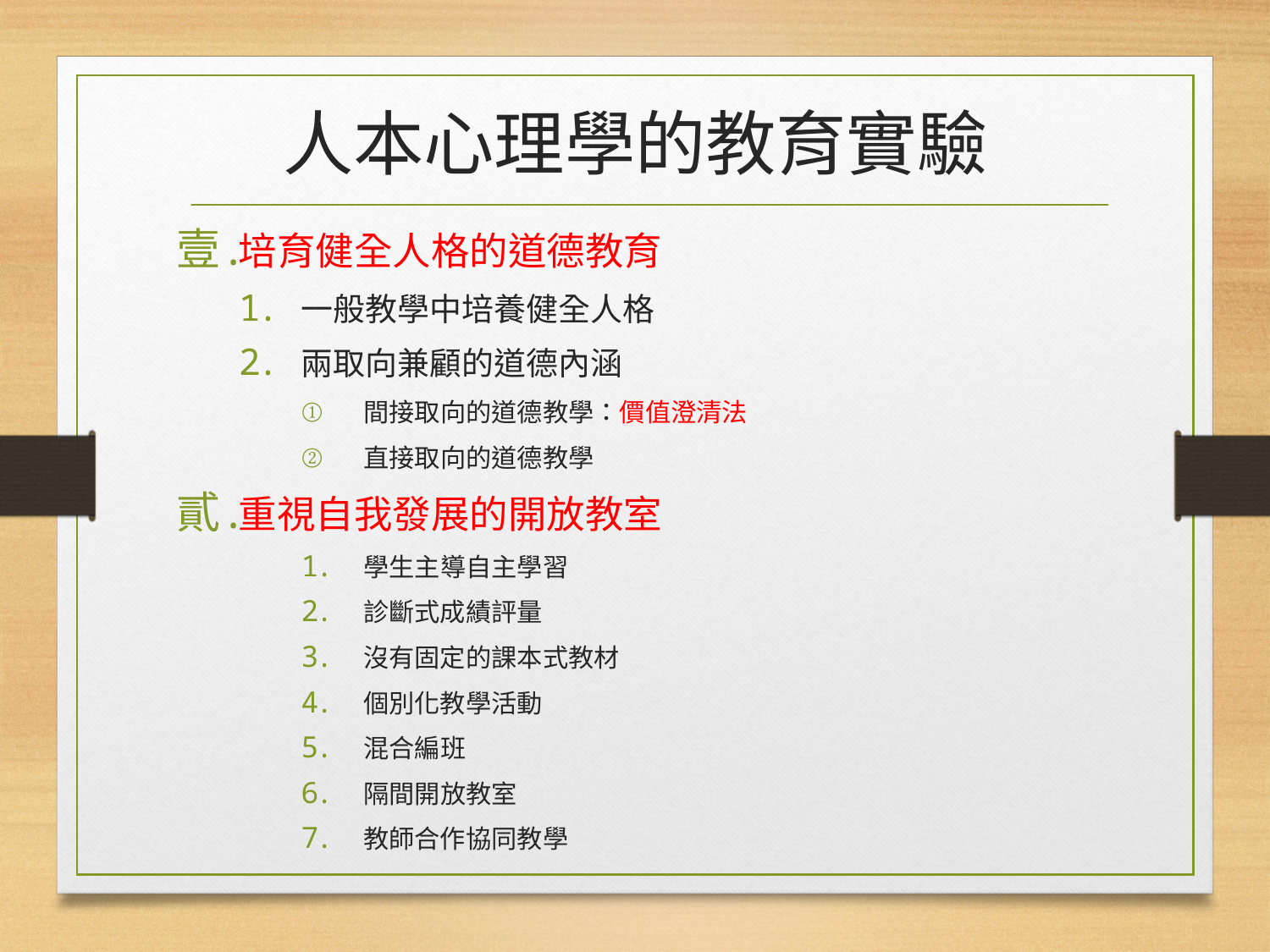

# 人本心理學的教育實驗
培育健全人格的道德教育
一般教學中培養健全人格
兩取向兼顧的道德內涵
間接取向的道德教學：價值澄清法
直接取向的道德教學
重視自我發展的開放教室
學生主導自主學習
診斷式成績評量
沒有固定的課本式教材
個別化教學活動
混合編班
隔間開放教室
教師合作協同教學